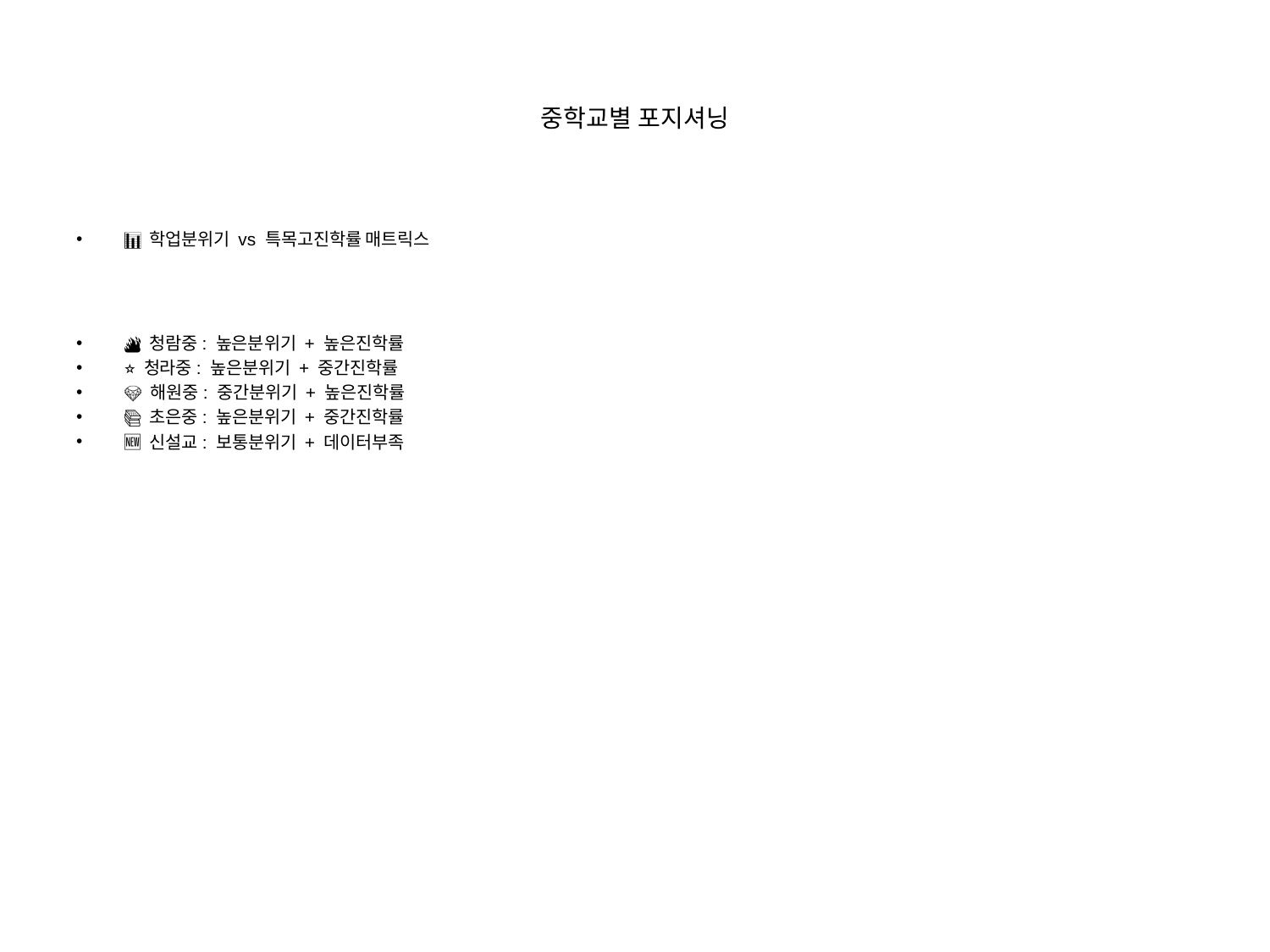

# 중학교별 포지셔닝
📊 학업분위기 vs 특목고진학률 매트릭스

🔥 청람중: 높은분위기 + 높은진학률
⭐ 청라중: 높은분위기 + 중간진학률
💎 해원중: 중간분위기 + 높은진학률
📚 초은중: 높은분위기 + 중간진학률
🆕 신설교: 보통분위기 + 데이터부족